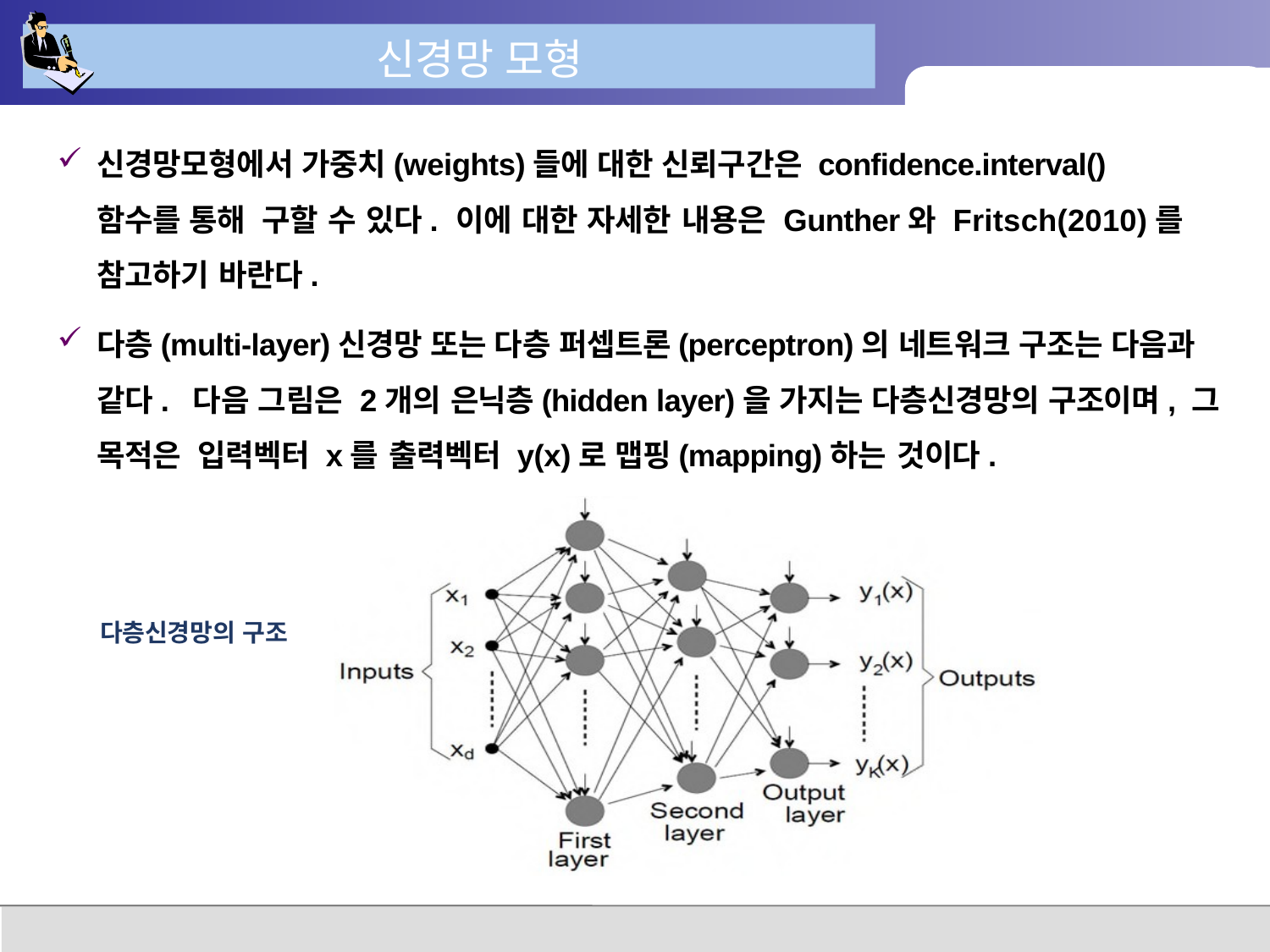

# 신경망 모형
신경망모형에서 가중치(weights)들에 대한 신뢰구간은 confidence.interval() 함수를 통해  구할 수 있다. 이에 대한 자세한 내용은 Gunther와 Fritsch(2010)를 참고하기 바란다.
다층(multi-layer)신경망 또는 다층 퍼셉트론(perceptron)의 네트워크 구조는 다음과 같다.  다음 그림은 2개의 은닉층(hidden layer)을 가지는 다층신경망의 구조이며, 그 목적은  입력벡터 x를 출력벡터 y(x)로 맵핑(mapping)하는 것이다.

 다층신경망의 구조